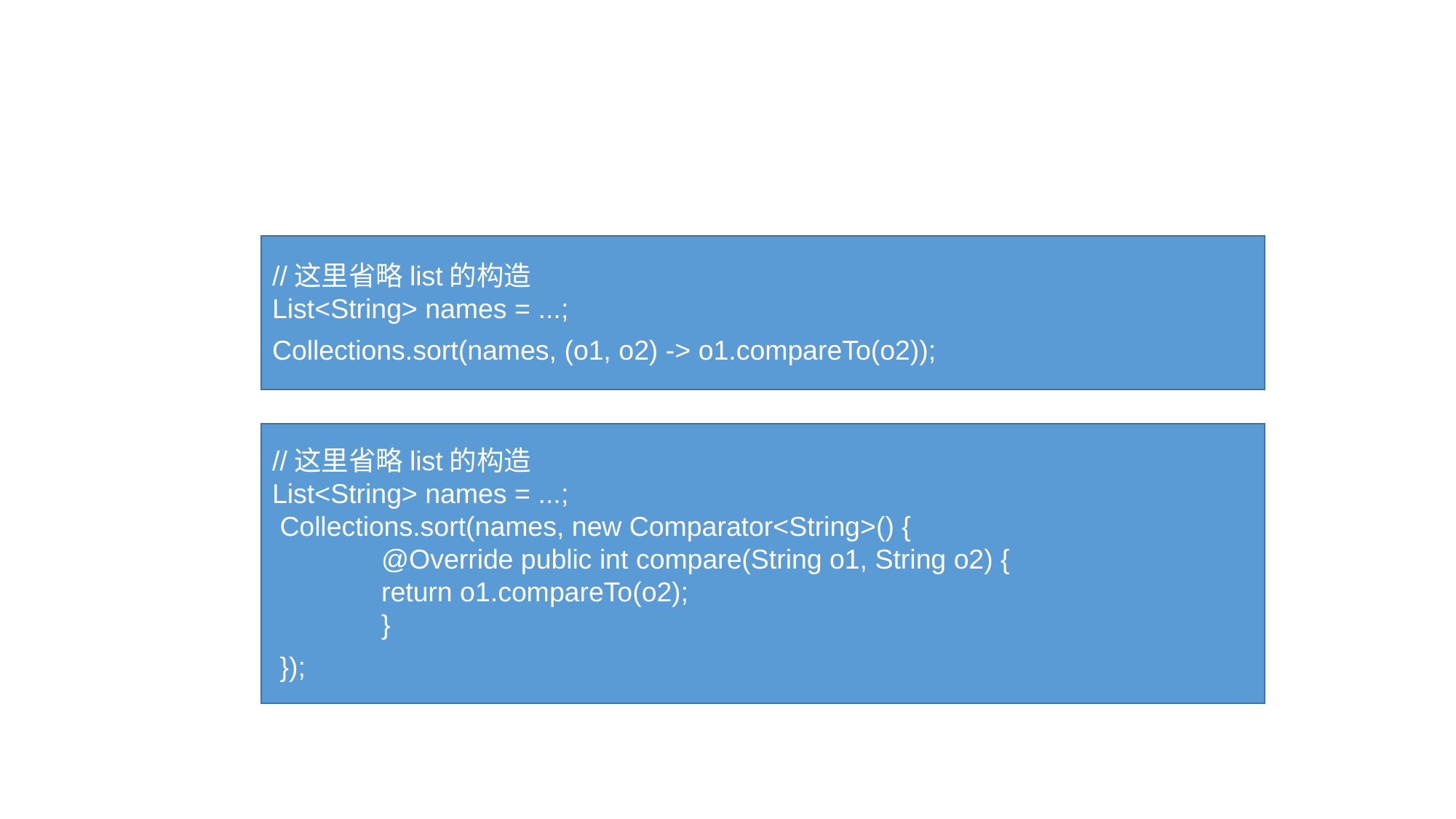

#

//这里省略list的构造
List<String> names = ...;
Collections.sort(names, (o1, o2) -> o1.compareTo(o2));
//这里省略list的构造
List<String> names = ...;
 Collections.sort(names, new Comparator<String>() {
	@Override public int compare(String o1, String o2) {
	return o1.compareTo(o2);
	}
 });